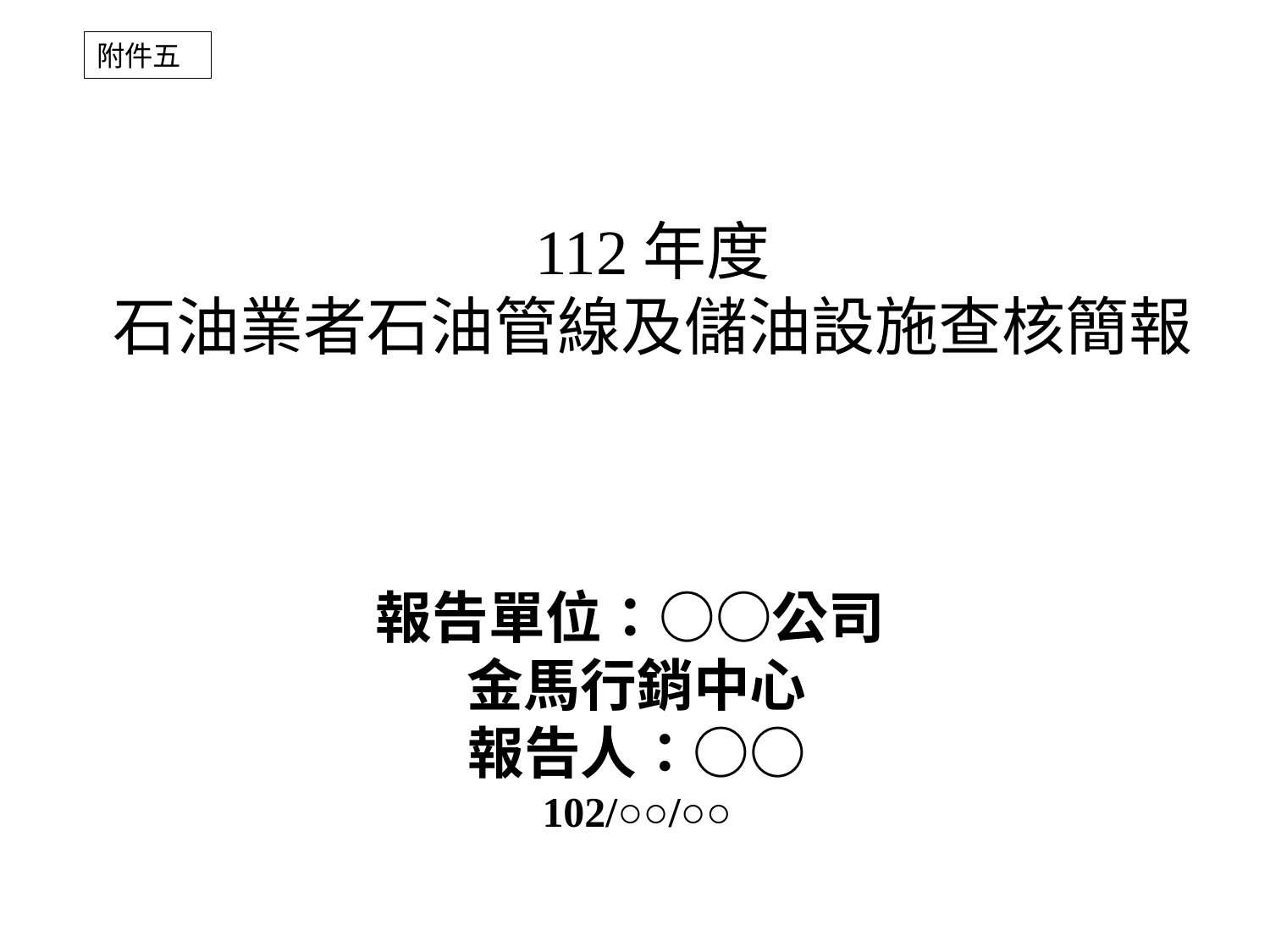

附件五
# 112年度
石油業者石油管線及儲油設施查核簡報
報告單位：○○公司
金馬行銷中心
報告人：○○
102/○○/○○
1